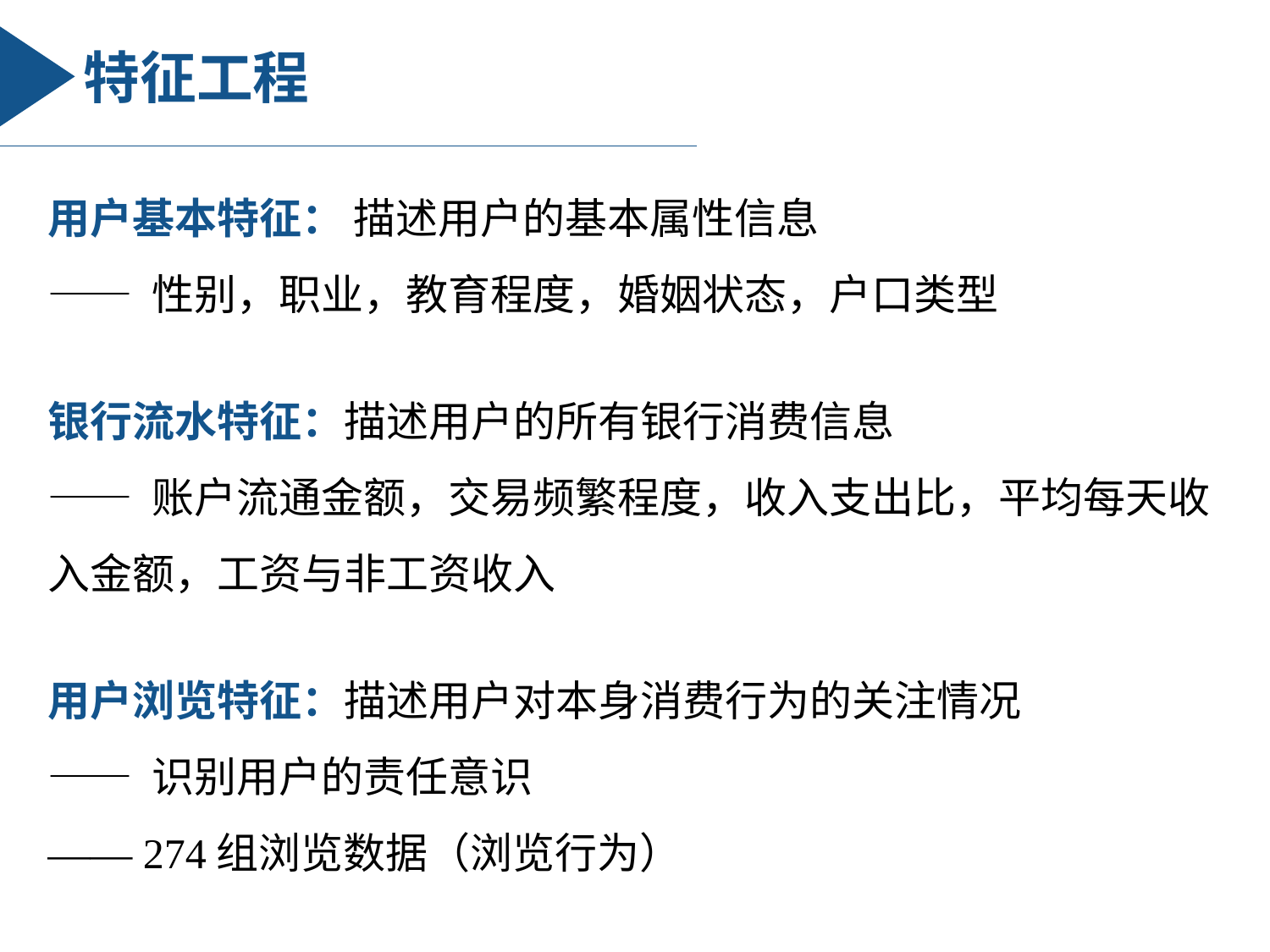

特征工程

用户基本特征： 描述用户的基本属性信息
—— 性别，职业，教育程度，婚姻状态，户口类型

银行流水特征：描述用户的所有银行消费信息
—— 账户流通金额，交易频繁程度，收入支出比，平均每天收入金额，工资与非工资收入

用户浏览特征：描述用户对本身消费行为的关注情况
—— 识别用户的责任意识
—— 274组浏览数据（浏览行为）